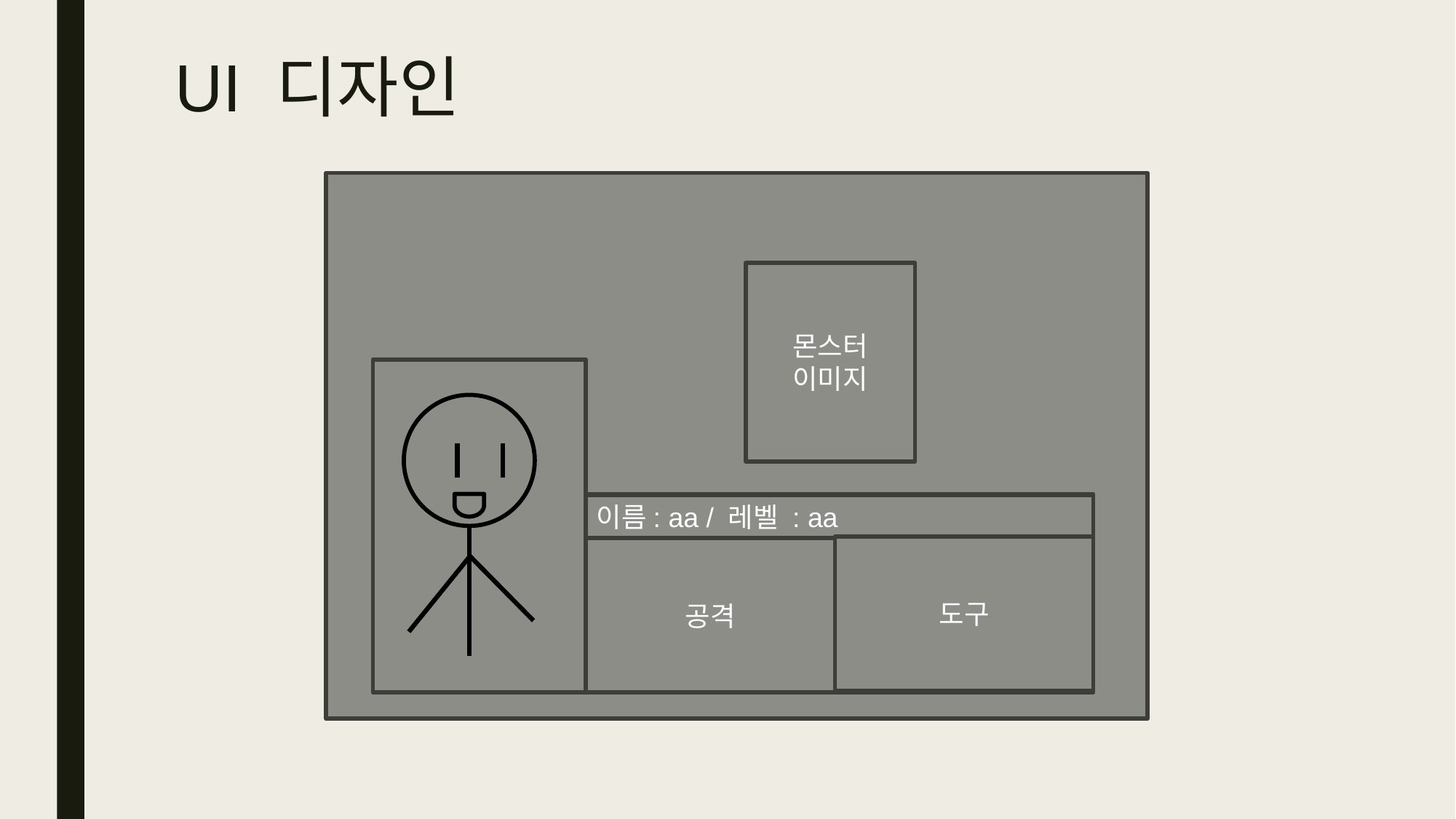

# UI 디자인

몬스터 이미지

이름: aa / 레벨 : aa
도구
공격